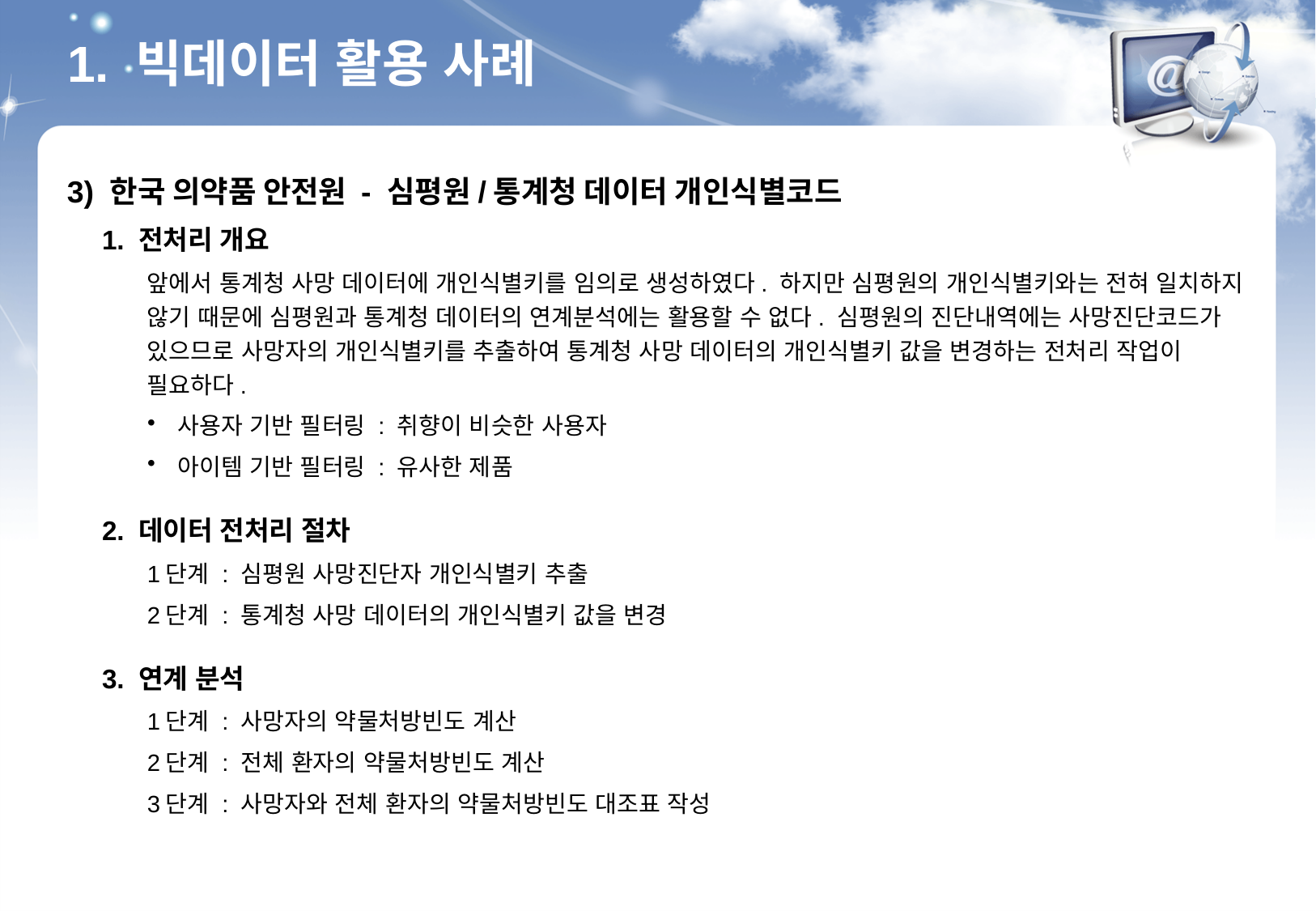

1. 빅데이터 활용 사례
3) 한국 의약품 안전원 - 심평원/통계청 데이터 개인식별코드
1. 전처리 개요
앞에서 통계청 사망 데이터에 개인식별키를 임의로 생성하였다. 하지만 심평원의 개인식별키와는 전혀 일치하지 않기 때문에 심평원과 통계청 데이터의 연계분석에는 활용할 수 없다. 심평원의 진단내역에는 사망진단코드가 있으므로 사망자의 개인식별키를 추출하여 통계청 사망 데이터의 개인식별키 값을 변경하는 전처리 작업이 필요하다.
사용자 기반 필터링 : 취향이 비슷한 사용자
아이템 기반 필터링 : 유사한 제품
2. 데이터 전처리 절차
1단계 : 심평원 사망진단자 개인식별키 추출
2단계 : 통계청 사망 데이터의 개인식별키 값을 변경
3. 연계 분석
1단계 : 사망자의 약물처방빈도 계산
2단계 : 전체 환자의 약물처방빈도 계산
3단계 : 사망자와 전체 환자의 약물처방빈도 대조표 작성